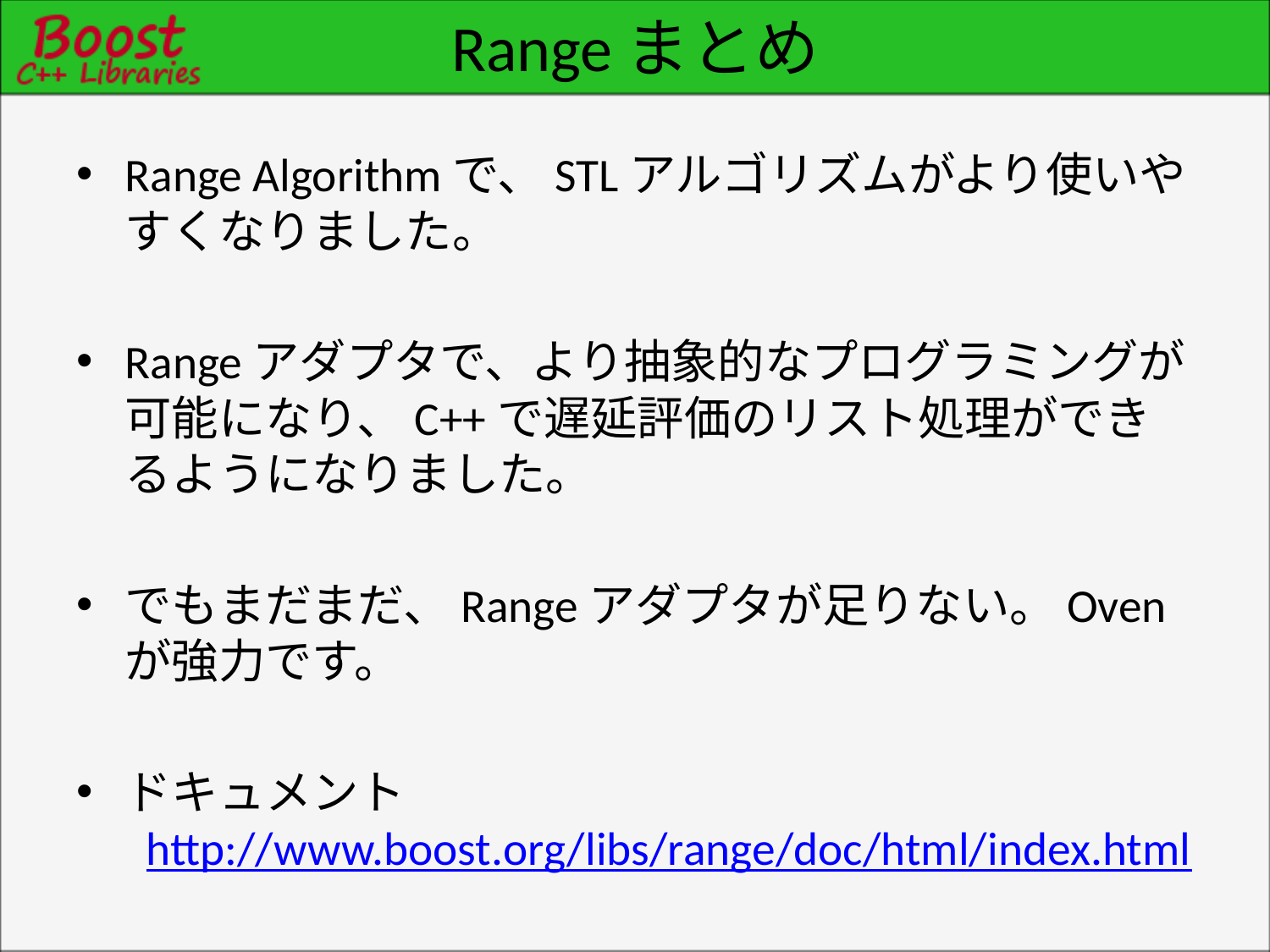

# Rangeまとめ
Range Algorithmで、STLアルゴリズムがより使いやすくなりました。

Rangeアダプタで、より抽象的なプログラミングが可能になり、C++で遅延評価のリスト処理ができるようになりました。

でもまだまだ、Rangeアダプタが足りない。Ovenが強力です。

ドキュメント
 http://www.boost.org/libs/range/doc/html/index.html